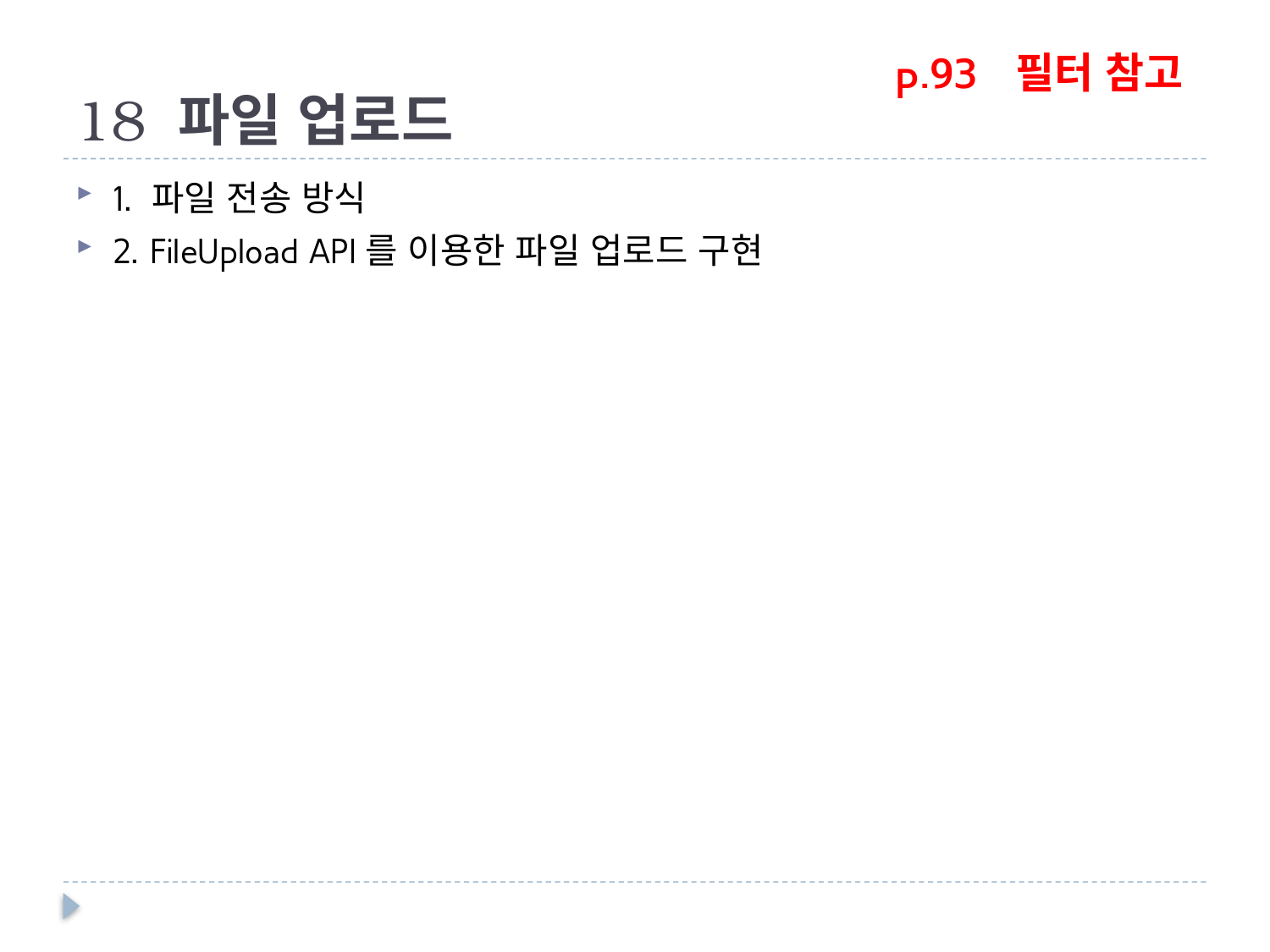

# 18 파일 업로드
p.93  필터 참고
1. 파일 전송 방식
2. FileUpload API를 이용한 파일 업로드 구현